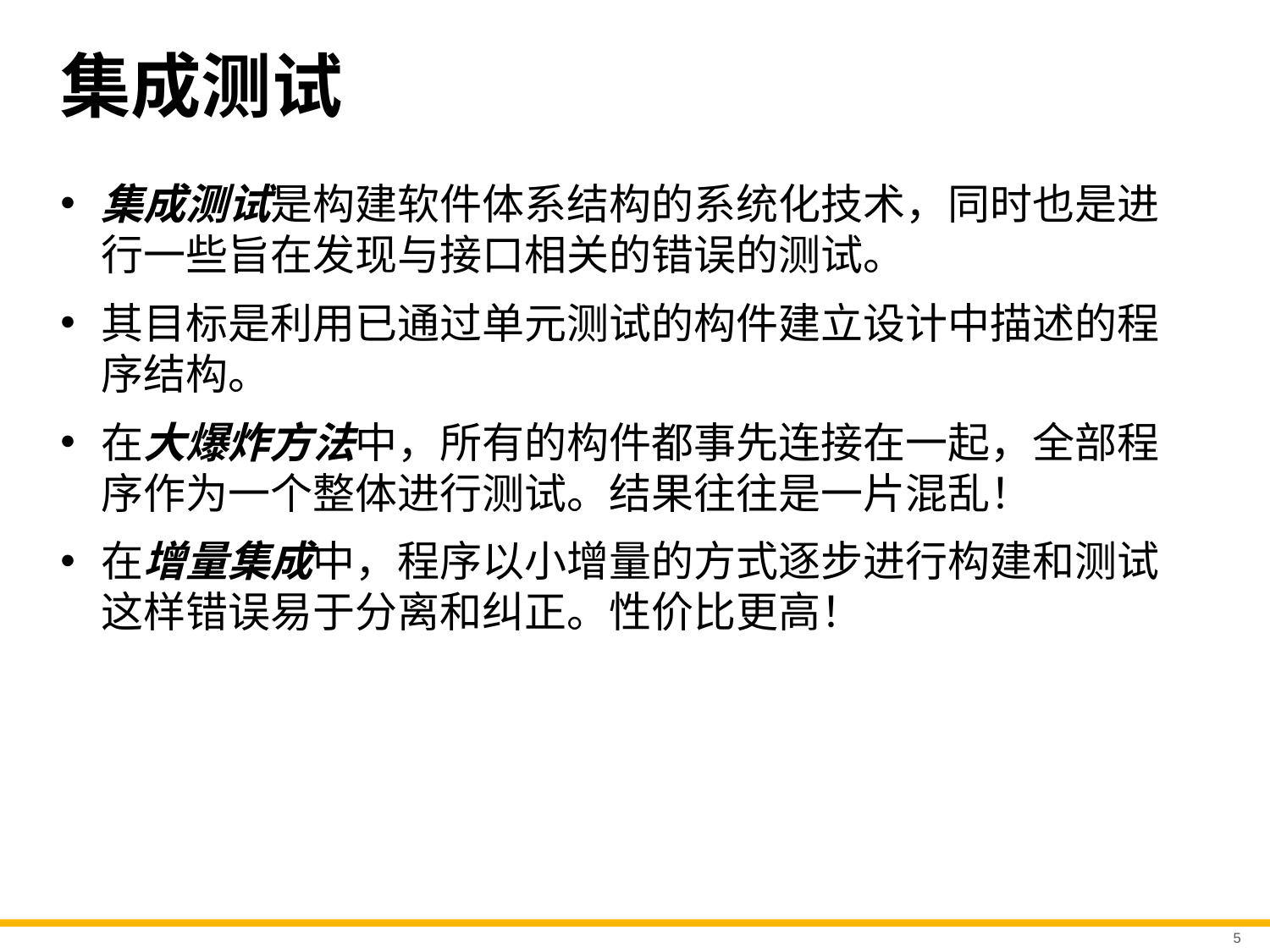

# 集成测试
集成测试是构建软件体系结构的系统化技术，同时也是进行一些旨在发现与接口相关的错误的测试。
其目标是利用已通过单元测试的构件建立设计中描述的程序结构。
在大爆炸方法中，所有的构件都事先连接在一起，全部程序作为一个整体进行测试。结果往往是一片混乱！
在增量集成中，程序以小增量的方式逐步进行构建和测试这样错误易于分离和纠正。性价比更高！
5